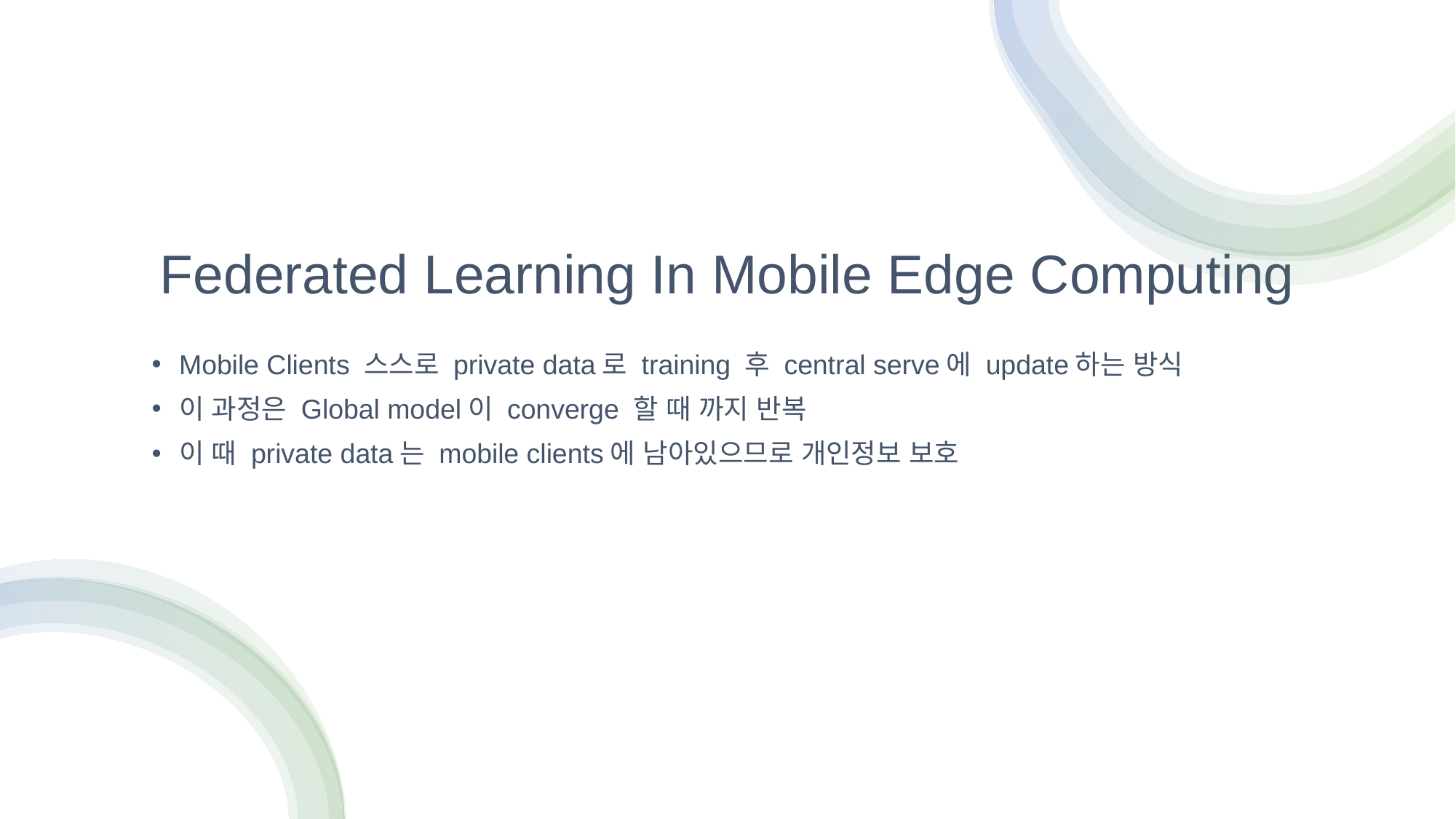

# Federated Learning In Mobile Edge Computing
Mobile Clients 스스로 private data로 training 후 central serve에 update하는 방식
이 과정은 Global model이 converge 할 때 까지 반복
이 때 private data는 mobile clients에 남아있으므로 개인정보 보호